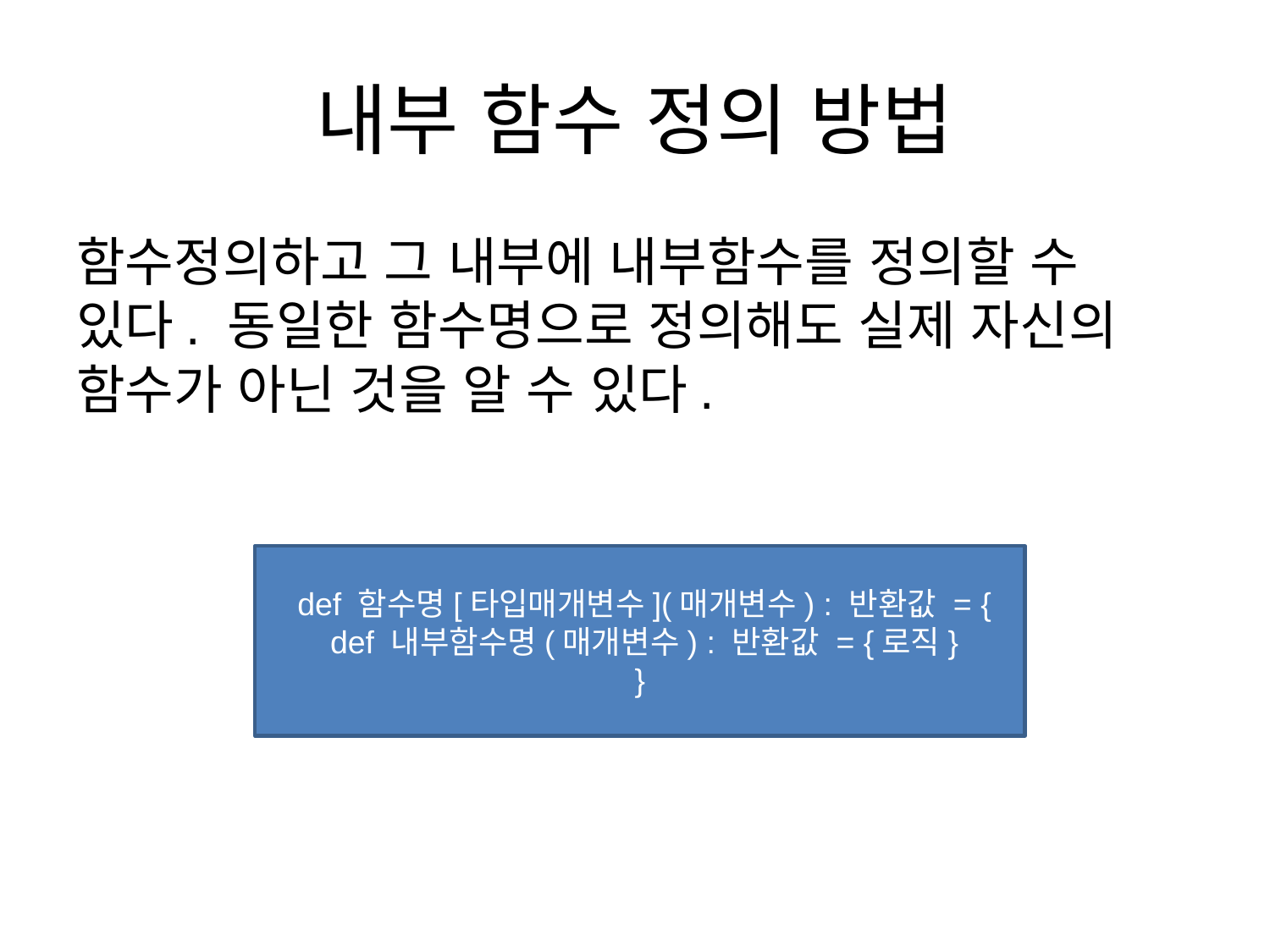

# 내부 함수 정의 방법
함수정의하고 그 내부에 내부함수를 정의할 수 있다. 동일한 함수명으로 정의해도 실제 자신의 함수가 아닌 것을 알 수 있다.
 def 함수명[타입매개변수](매개변수) : 반환값 = {
 def 내부함수명(매개변수) : 반환값 = {로직}
}